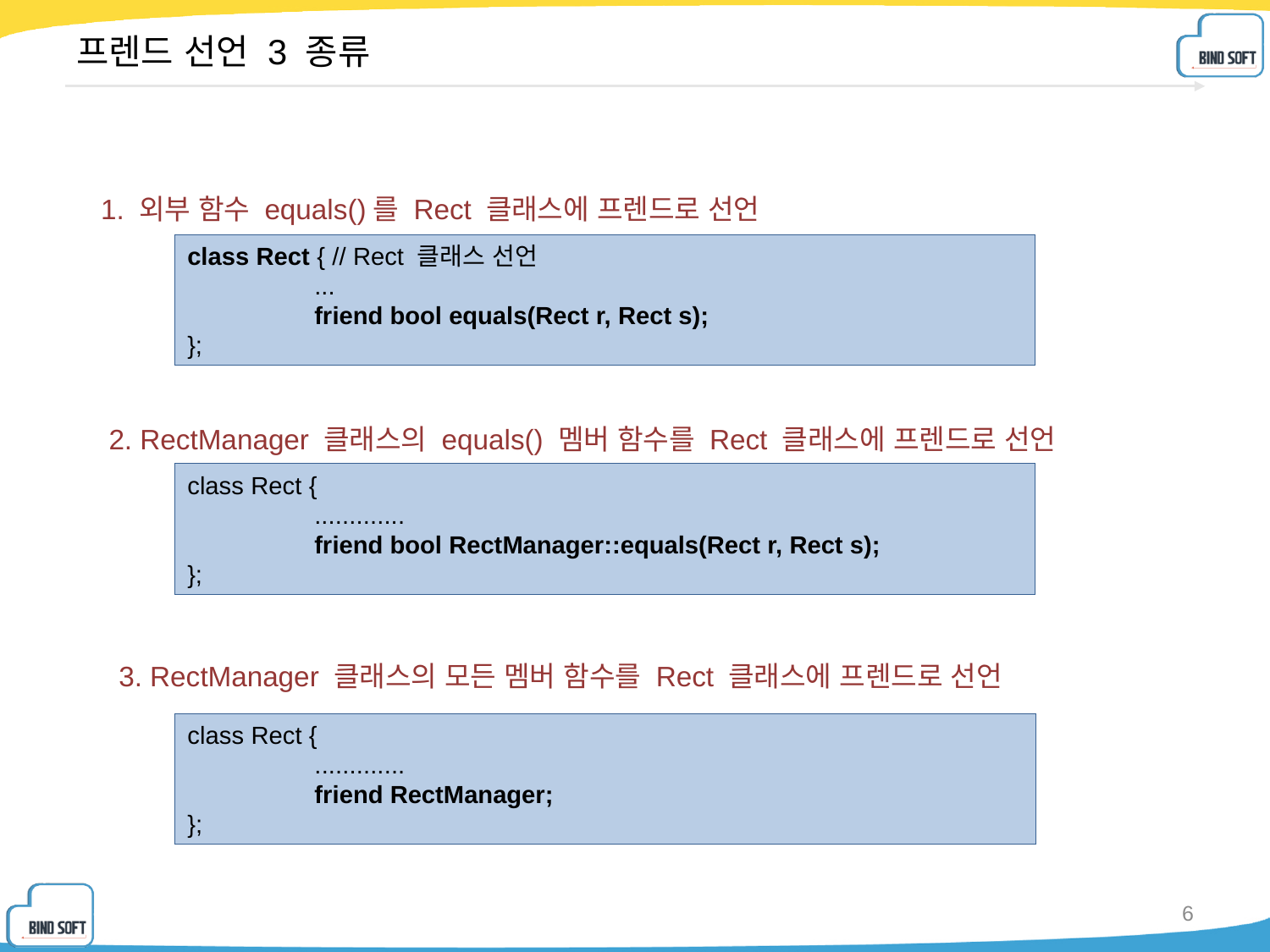

# 프렌드 선언 3 종류
1. 외부 함수 equals()를 Rect 클래스에 프렌드로 선언
class Rect { // Rect 클래스 선언
	...
	friend bool equals(Rect r, Rect s);
};
2. RectManager 클래스의 equals() 멤버 함수를 Rect 클래스에 프렌드로 선언
class Rect {
	.............
	friend bool RectManager::equals(Rect r, Rect s);
};
3. RectManager 클래스의 모든 멤버 함수를 Rect 클래스에 프렌드로 선언
class Rect {
	.............
	friend RectManager;
};
6